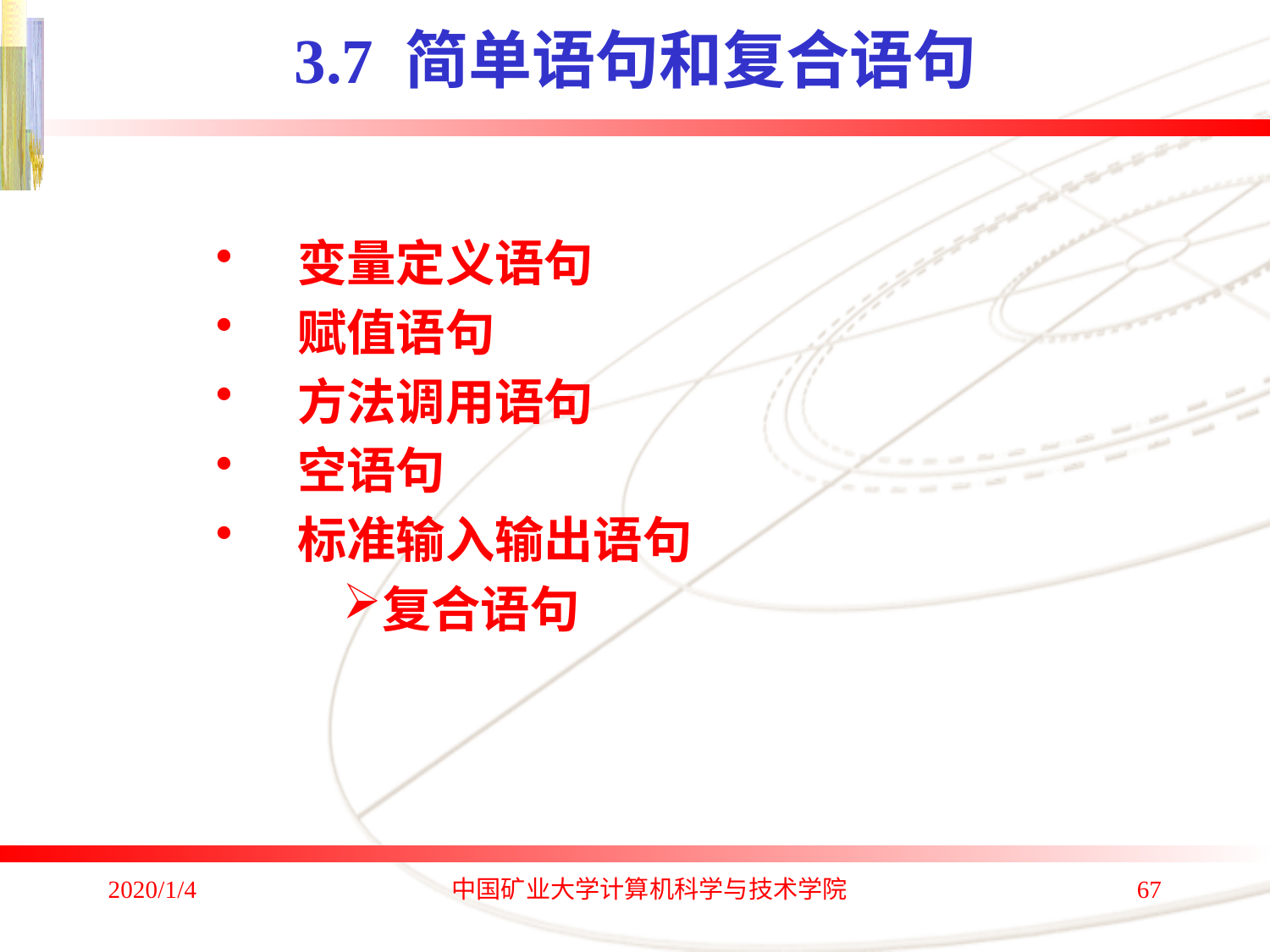

# 3.7 简单语句和复合语句

  变量定义语句
  赋值语句
  方法调用语句
  空语句
  标准输入输出语句
复合语句
2020/1/4
中国矿业大学计算机科学与技术学院
67